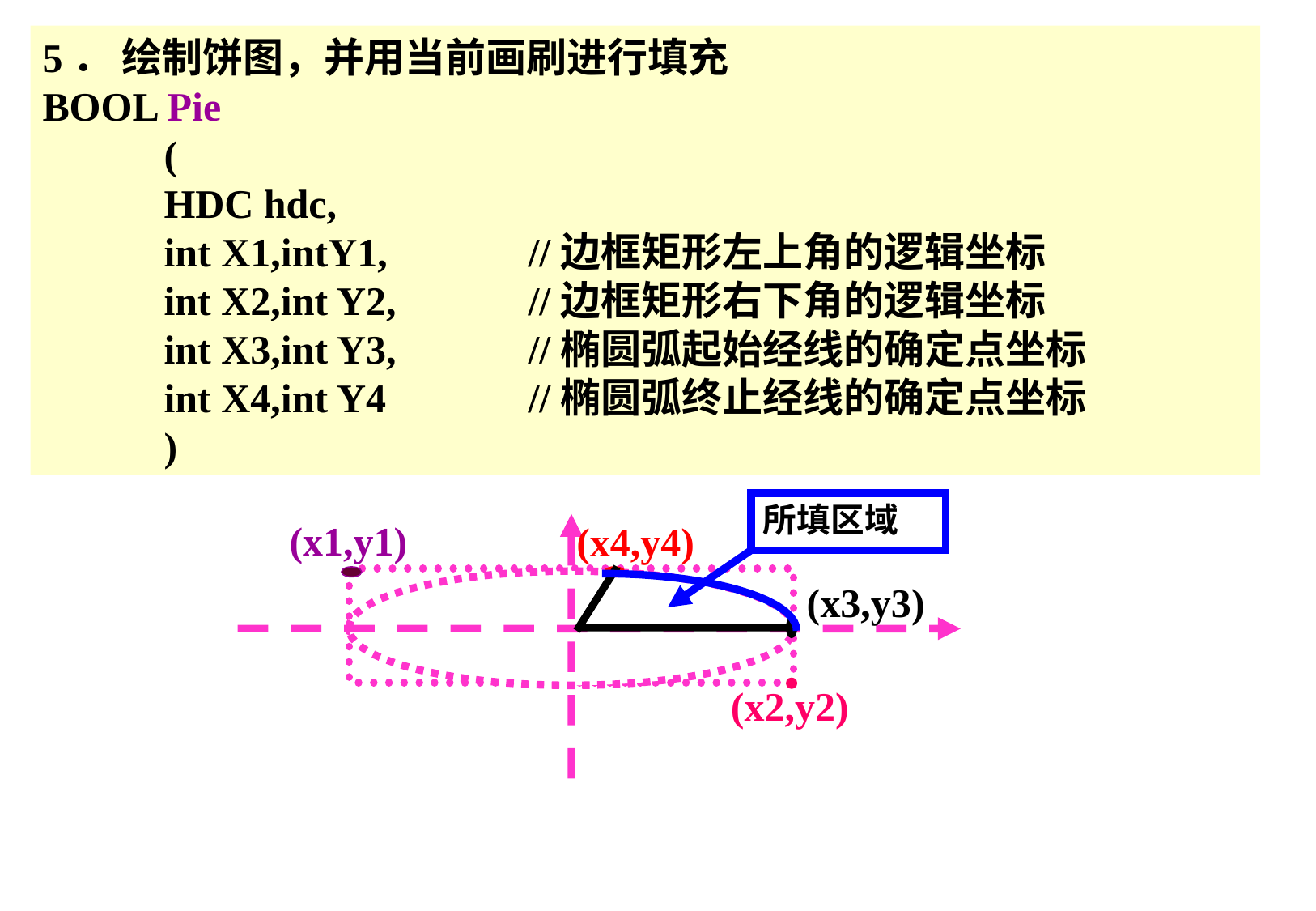

5． 绘制饼图，并用当前画刷进行填充
BOOL Pie
(
HDC hdc,
int X1,intY1,		//边框矩形左上角的逻辑坐标
int X2,int Y2,		//边框矩形右下角的逻辑坐标
int X3,int Y3,		//椭圆弧起始经线的确定点坐标
int X4,int Y4		//椭圆弧终止经线的确定点坐标
)
所填区域

(x1,y1)
(x4,y4)

(x3,y3)

(x2,y2)